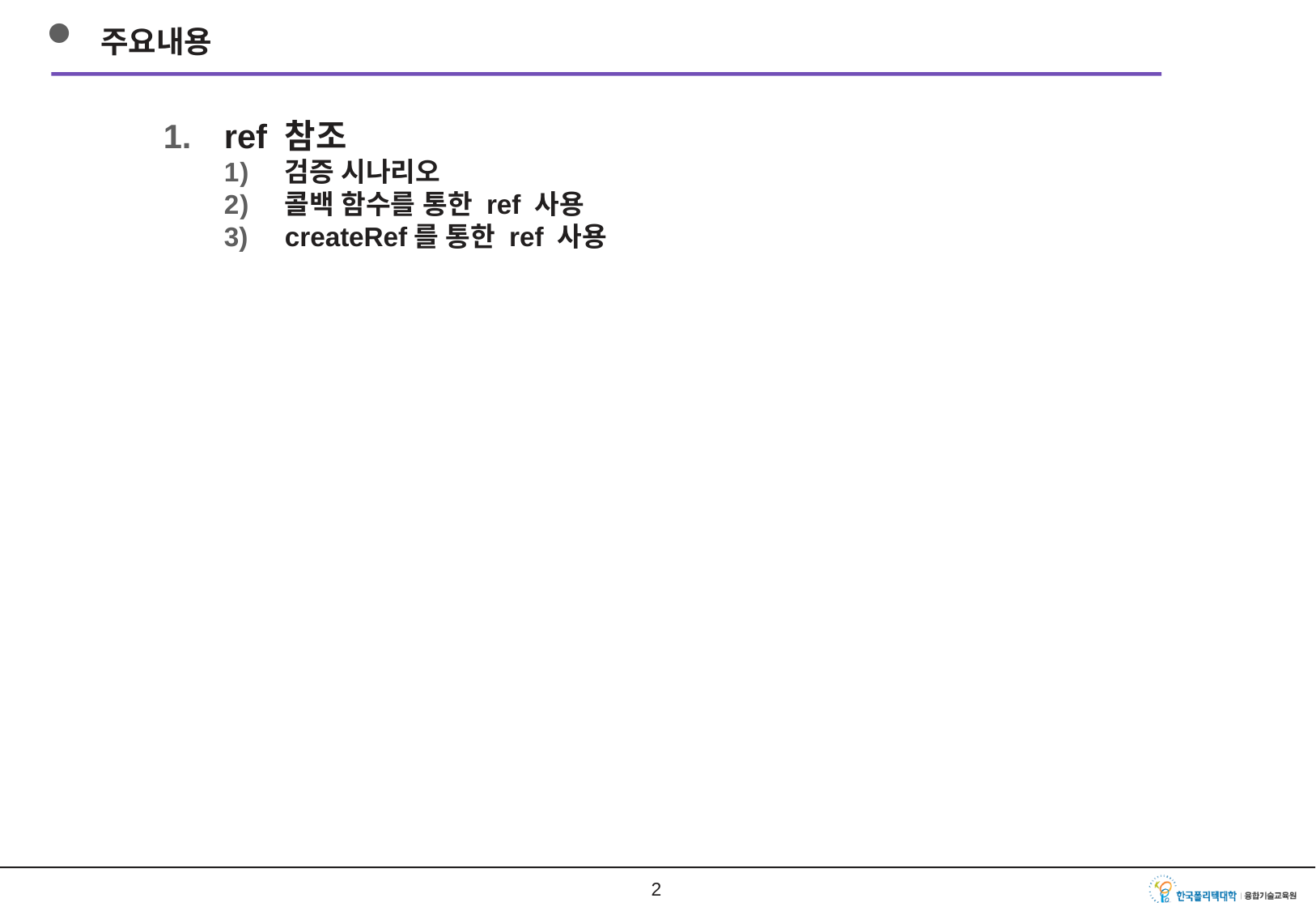

주요내용
ref 참조
검증 시나리오
콜백 함수를 통한 ref 사용
createRef를 통한 ref 사용
2